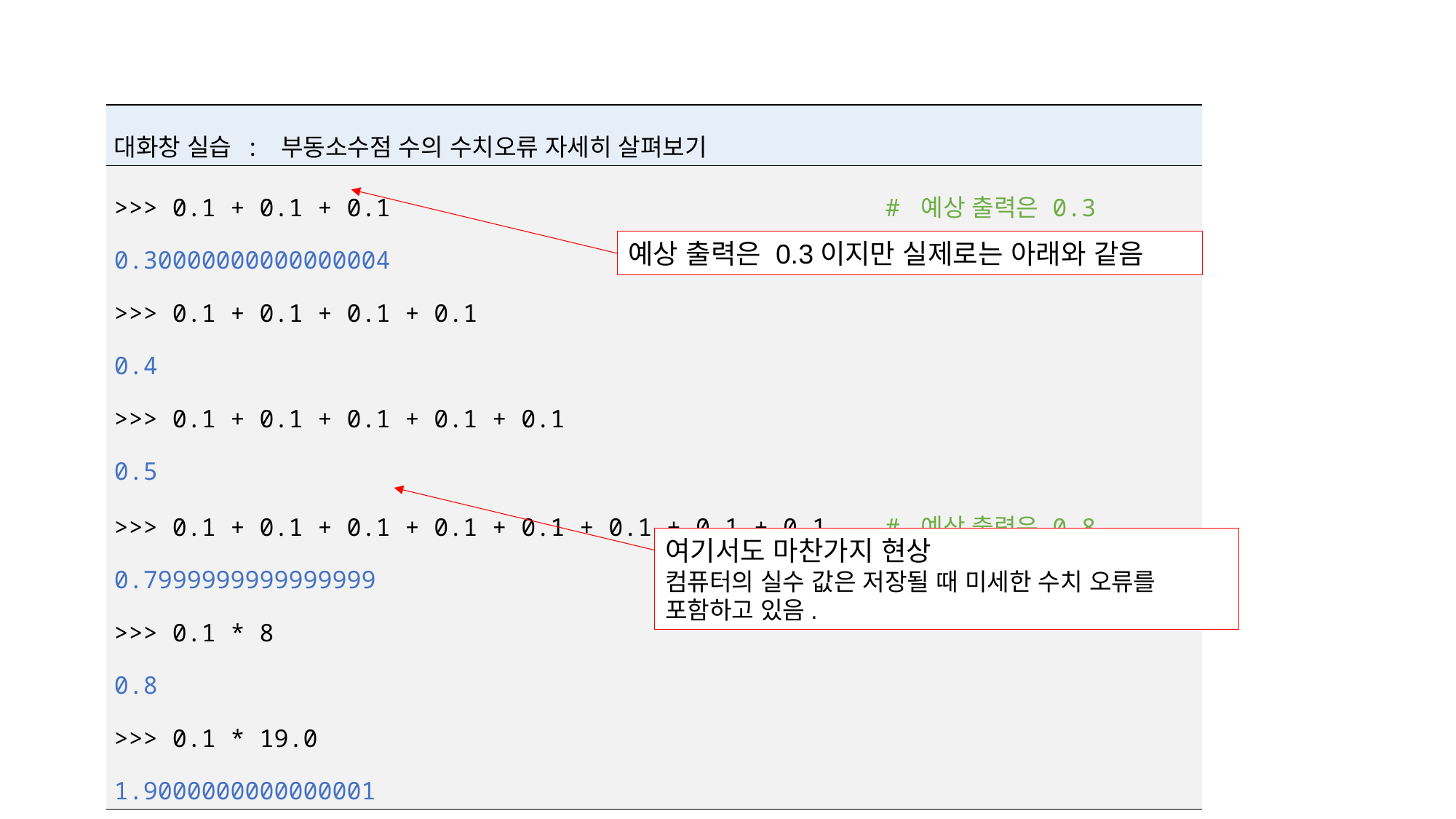

| 대화창 실습 : 부동소수점 수의 수치오류 자세히 살펴보기 |
| --- |
| >>> 0.1 + 0.1 + 0.1 # 예상 출력은 0.3 0.30000000000000004 >>> 0.1 + 0.1 + 0.1 + 0.1 0.4 >>> 0.1 + 0.1 + 0.1 + 0.1 + 0.1 0.5 >>> 0.1 + 0.1 + 0.1 + 0.1 + 0.1 + 0.1 + 0.1 + 0.1 # 예상 출력은 0.8 0.7999999999999999 >>> 0.1 \* 8 0.8 >>> 0.1 \* 19.0 1.9000000000000001 |
예상 출력은 0.3이지만 실제로는 아래와 같음
여기서도 마찬가지 현상
컴퓨터의 실수 값은 저장될 때 미세한 수치 오류를 포함하고 있음.